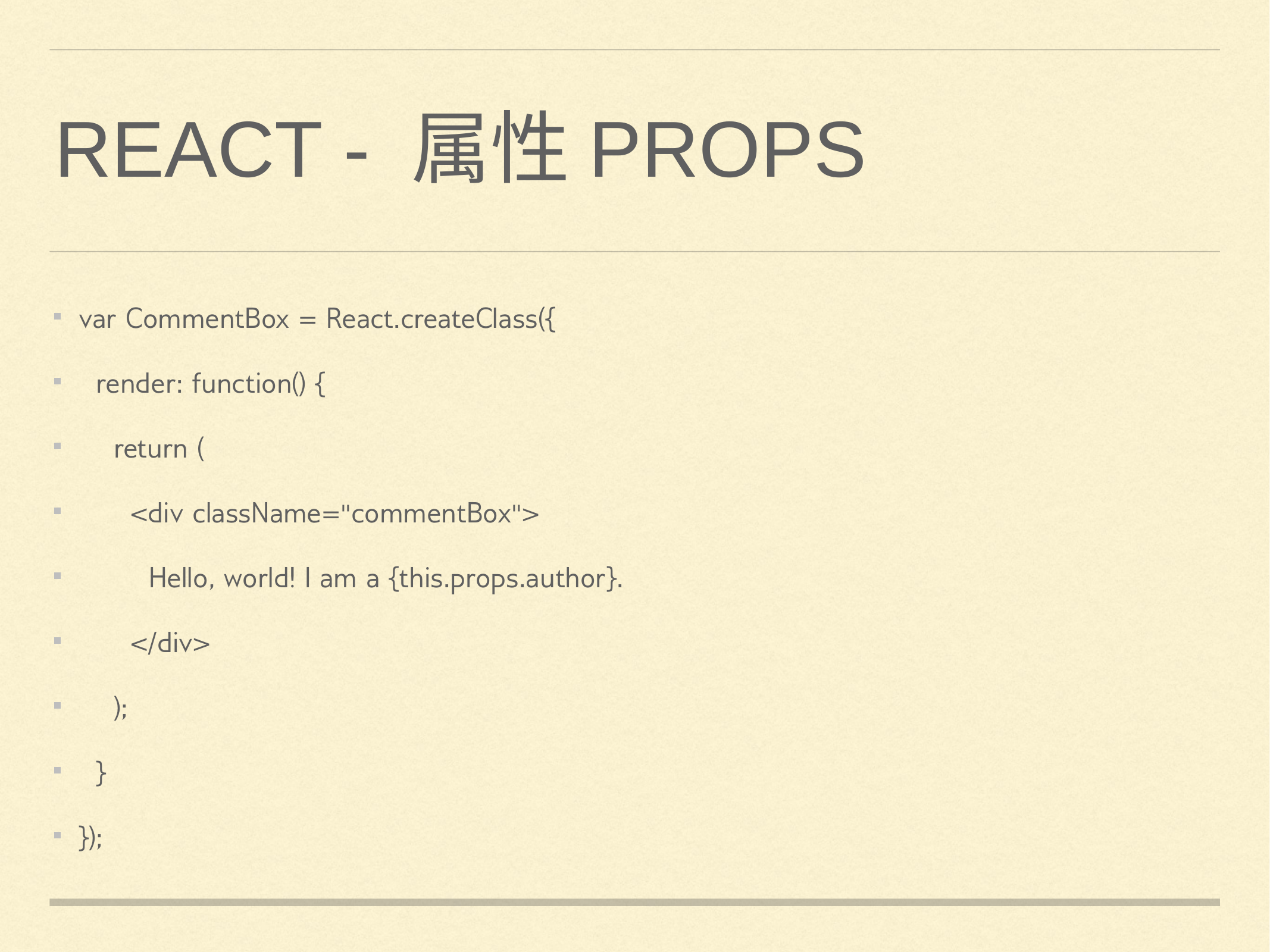

# react - 属性props
var CommentBox = React.createClass({
  render: function() {
    return (
      <div className="commentBox">
        Hello, world! I am a {this.props.author}.
      </div>
    );
  }
});